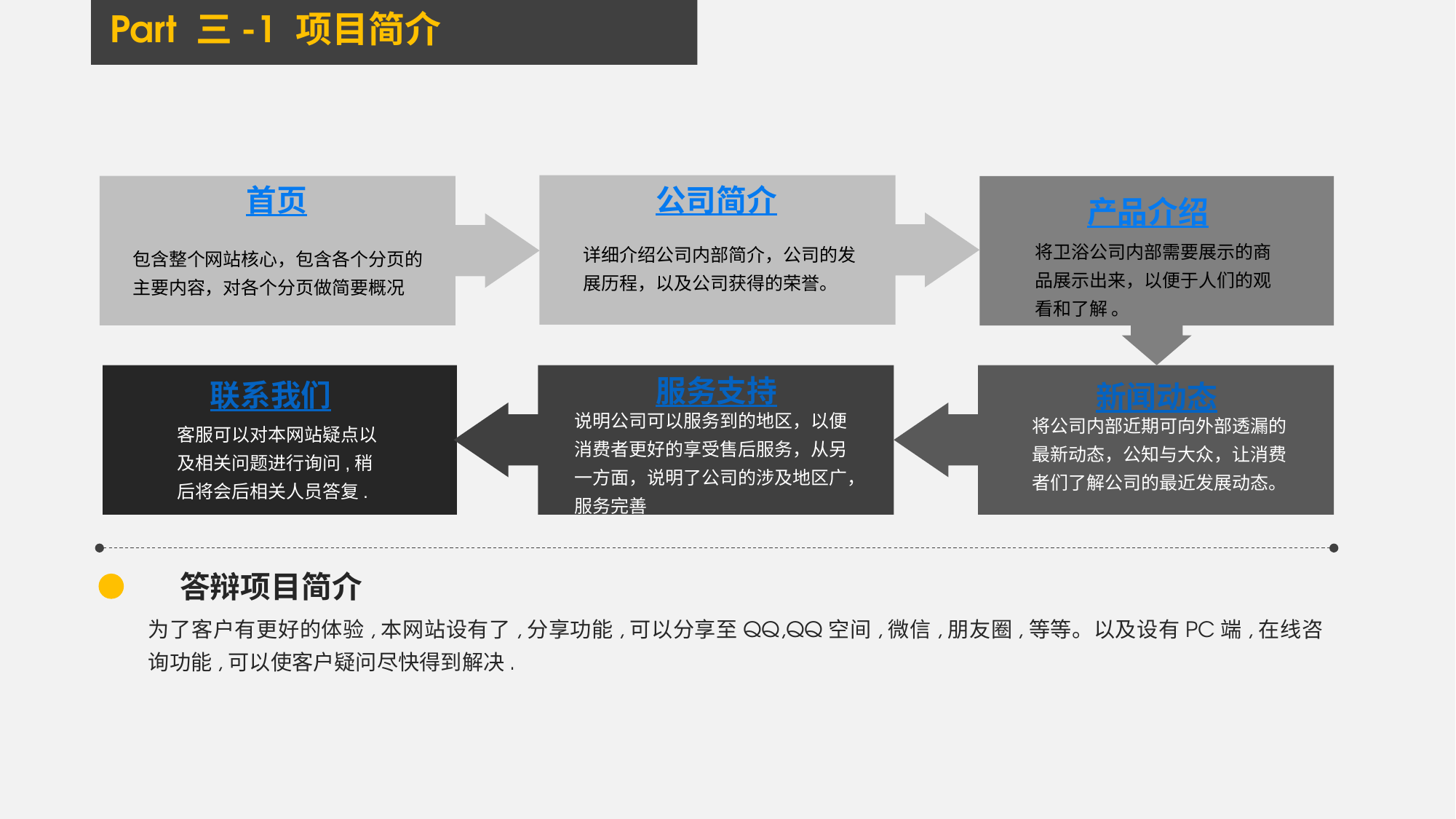

Part 三-1 项目简介

公司简介

首页

产品介绍
将卫浴公司内部需要展示的商品展示出来，以便于人们的观看和了解 。
详细介绍公司内部简介，公司的发展历程，以及公司获得的荣誉。
包含整个网站核心，包含各个分页的主要内容，对各个分页做简要概况

服务支持
联系我们
新闻动态
说明公司可以服务到的地区，以便消费者更好的享受售后服务，从另一方面，说明了公司的涉及地区广，服务完善
将公司内部近期可向外部透漏的最新动态，公知与大众，让消费者们了解公司的最近发展动态。
客服可以对本网站疑点以及相关问题进行询问,稍后将会后相关人员答复.
答辩项目简介

为了客户有更好的体验,本网站设有了,分享功能,可以分享至QQ,QQ空间,微信,朋友圈,等等。以及设有PC端,在线咨询功能,可以使客户疑问尽快得到解决.